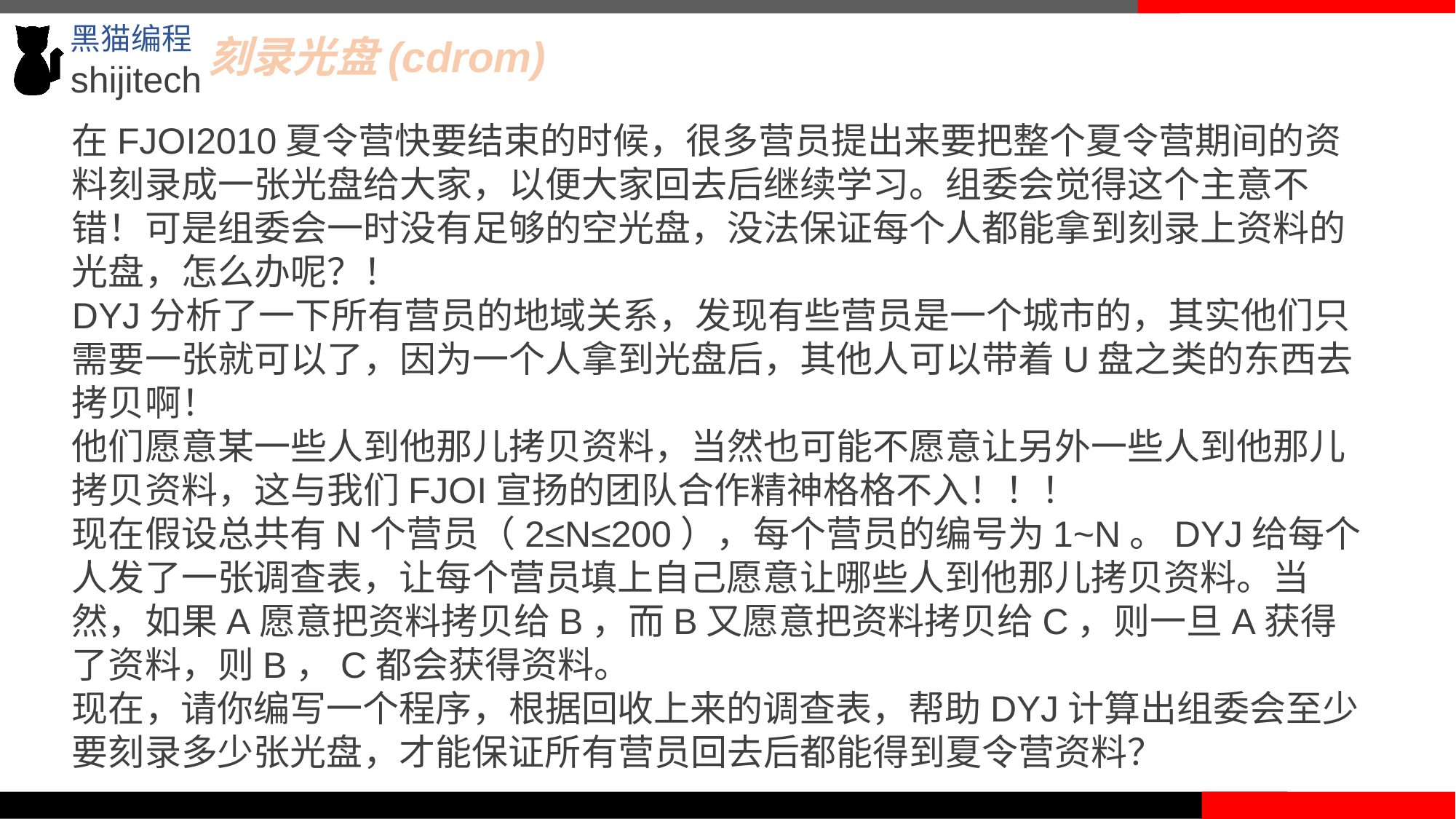

刻录光盘(cdrom)
在FJOI2010夏令营快要结束的时候，很多营员提出来要把整个夏令营期间的资料刻录成一张光盘给大家，以便大家回去后继续学习。组委会觉得这个主意不错！可是组委会一时没有足够的空光盘，没法保证每个人都能拿到刻录上资料的光盘，怎么办呢？！
DYJ分析了一下所有营员的地域关系，发现有些营员是一个城市的，其实他们只需要一张就可以了，因为一个人拿到光盘后，其他人可以带着U盘之类的东西去拷贝啊！
他们愿意某一些人到他那儿拷贝资料，当然也可能不愿意让另外一些人到他那儿拷贝资料，这与我们FJOI宣扬的团队合作精神格格不入！！！
现在假设总共有N个营员（2≤N≤200），每个营员的编号为1~N。DYJ给每个人发了一张调查表，让每个营员填上自己愿意让哪些人到他那儿拷贝资料。当然，如果A愿意把资料拷贝给B，而B又愿意把资料拷贝给C，则一旦A获得了资料，则B，C都会获得资料。
现在，请你编写一个程序，根据回收上来的调查表，帮助DYJ计算出组委会至少要刻录多少张光盘，才能保证所有营员回去后都能得到夏令营资料？